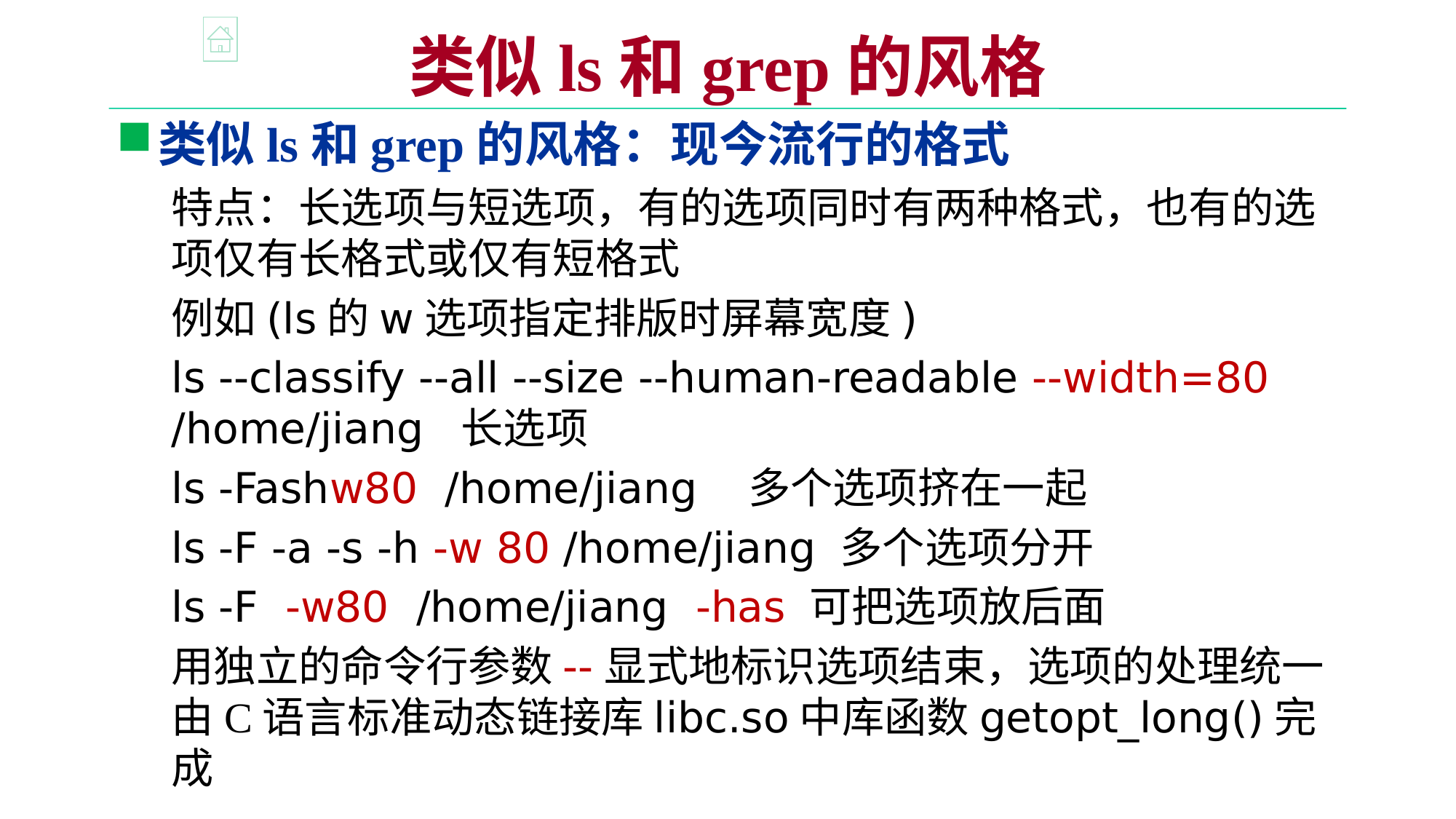

类似ls和grep的风格
类似ls和grep的风格：现今流行的格式
特点：长选项与短选项，有的选项同时有两种格式，也有的选项仅有长格式或仅有短格式
例如(ls的w选项指定排版时屏幕宽度)
ls --classify --all --size --human-readable --width=80 /home/jiang  长选项
ls -Fashw80  /home/jiang   多个选项挤在一起
ls -F -a -s -h -w 80 /home/jiang 多个选项分开
ls -F  -w80  /home/jiang  -has 可把选项放后面
用独立的命令行参数--显式地标识选项结束，选项的处理统一由C语言标准动态链接库libc.so中库函数getopt_long()完成